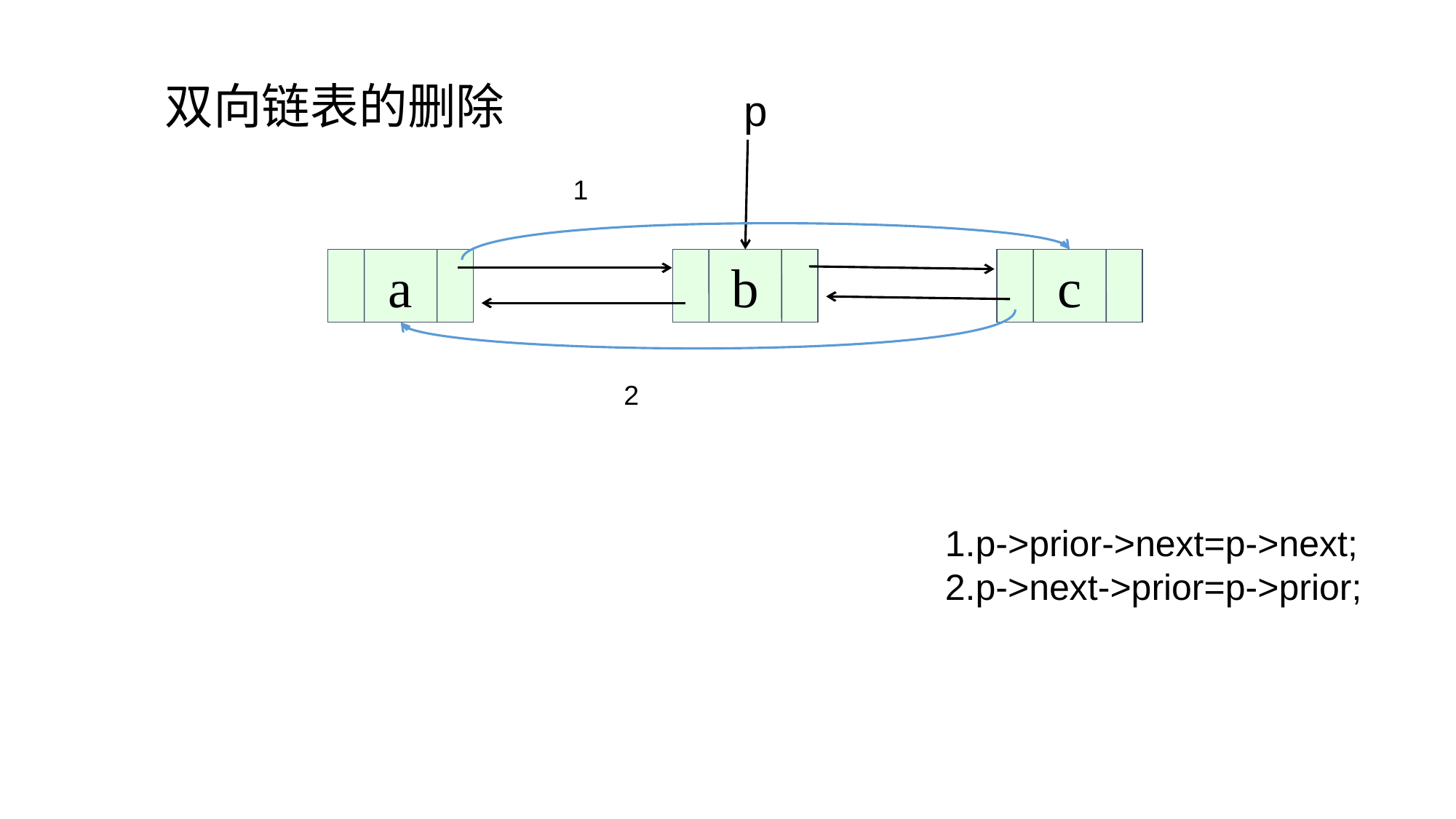

双向链表的删除
p
1
a

b

c

2
1.p->prior->next=p->next;
2.p->next->prior=p->prior;